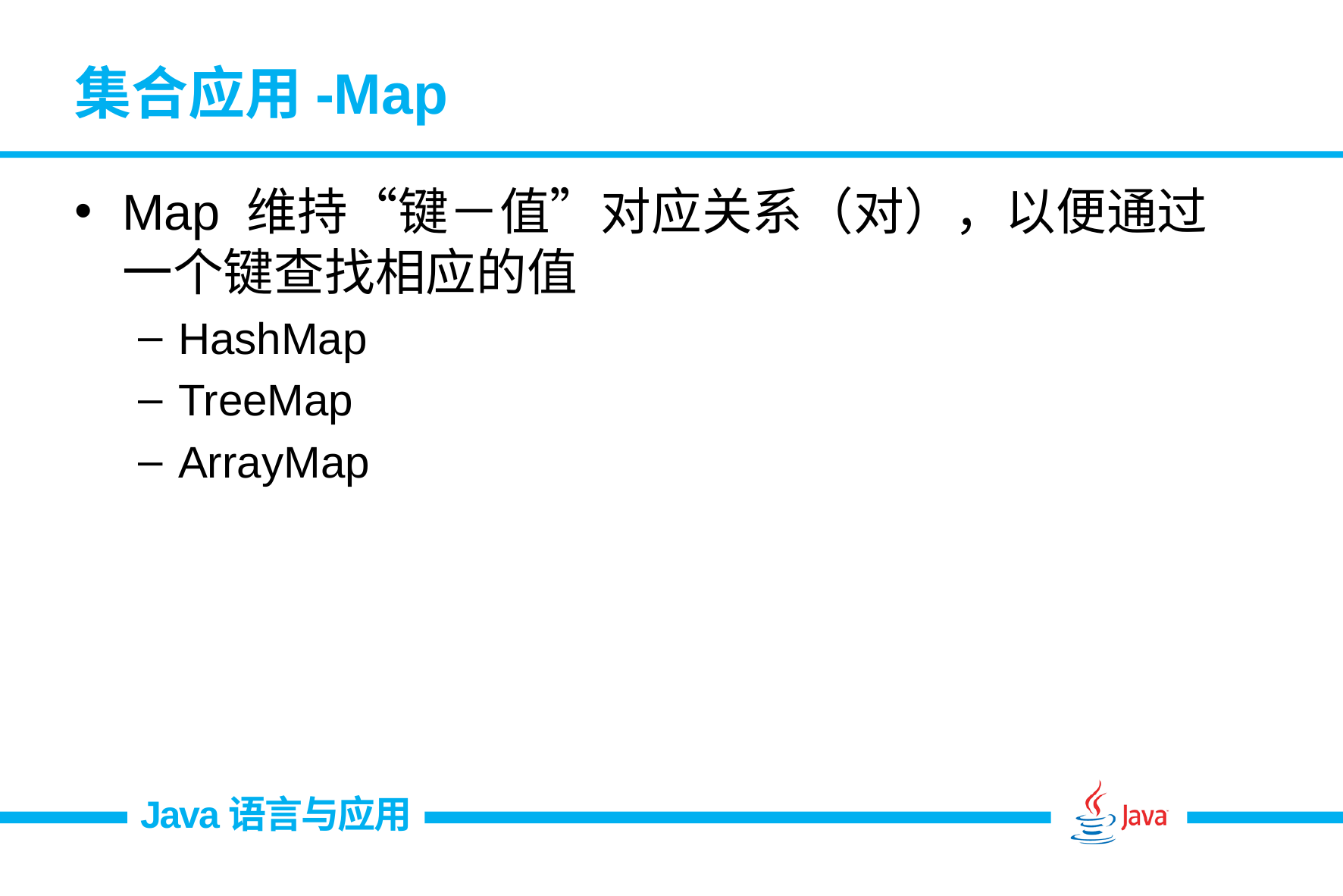

# 集合应用-Map
Map 维持“键－值”对应关系（对），以便通过一个键查找相应的值
HashMap
TreeMap
ArrayMap